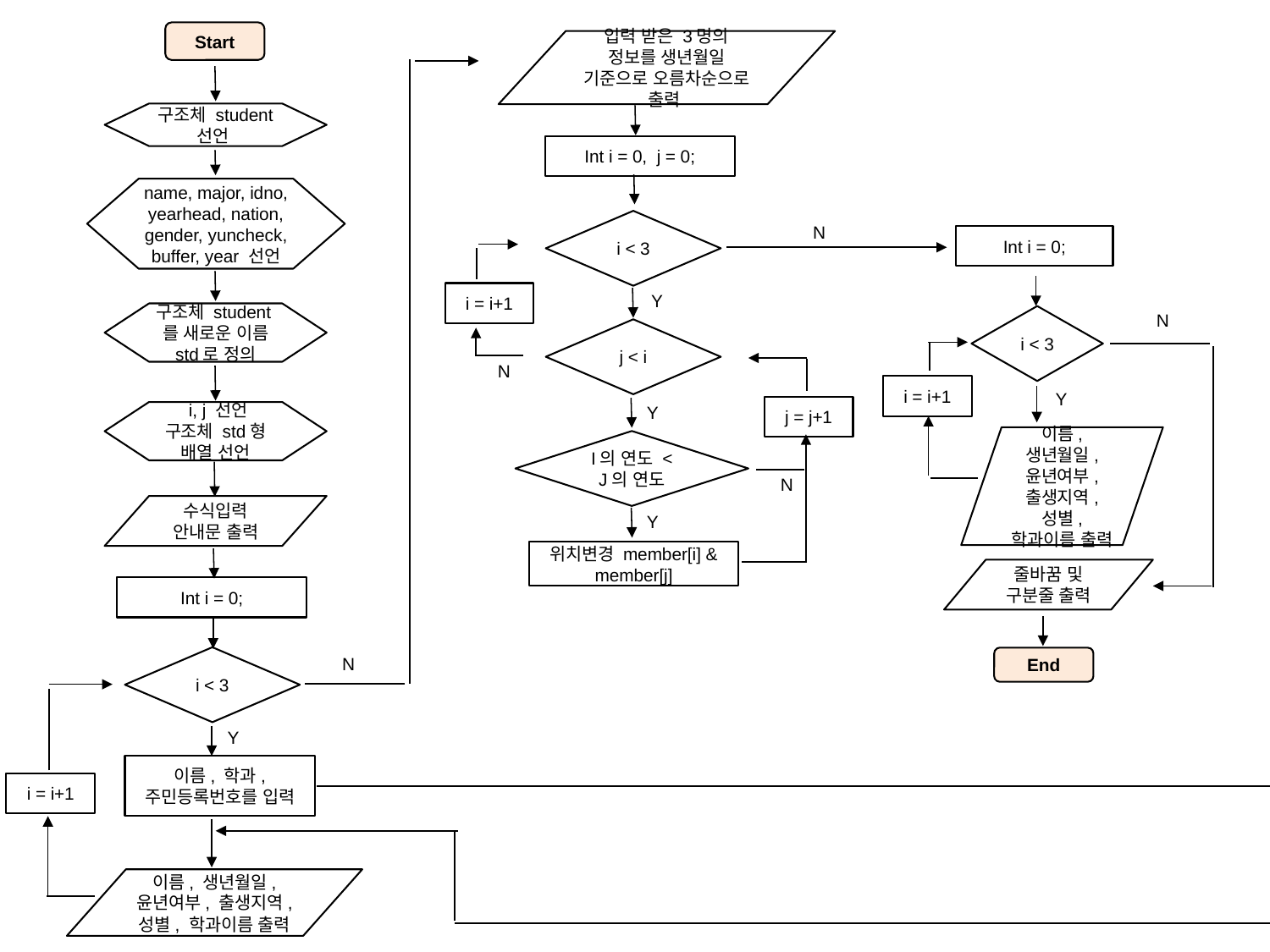

Y
yearhead = 19
nation = 대한민국
gender = 남자
년도 4자리를 조합하여 buffer 문자열로 저장
주민번호 앞 7번째 자리 ==1
Start
입력 받은 3명의 정보를 생년월일 기준으로 오름차순으로 출력
N
Y
yearhead = 19
nation = 대한민국
gender = 여자
주민번호 앞 7번째 자리 ==2
구조체 student 선언
buffer 문자열을 정수형태(year)로 변환
Int i = 0,  j = 0;
N
Y
yearhead = 20
nation = 대한민국
gender = 남자
주민번호 앞 7번째 자리 ==3
name, major, idno, yearhead, nation, gender, yuncheck, buffer, year 선언
(Year/4=0 and Year/100 !=0) or
Year/400 = 0
i < 3
N
N
Int i = 0;
Y
yearhead = 20
nation = 대한민국
gender = 여자
주민번호 앞 7번째 자리 ==4
i = i+1
Y
구조체 student를 새로운 이름 std로 정의
N
N
i < 3
j < i
Y
yearhead = 19
nation = 외국
gender = 남자
주민번호 앞 7번째 자리 ==5
N
i = i+1
Y
N
Y
j = j+1
 i, j 선언
구조체 std형 배열 선언
Y
yuncheck = 윤년
yearhead = 19
nation = 외국
gender = 여자
yuncheck = 윤년아님
주민번호 앞 7번째 자리 ==6
이름, 생년월일, 윤년여부, 출생지역, 성별, 학과이름 출력
I의 연도 < J의 연도
N
N
수식입력 안내문 출력
Y
yearhead = 20
nation = 외국
gender = 남자
주민번호 앞 7번째 자리 ==7
Y
위치변경 member[i] & member[j]
N
줄바꿈 및 구분줄 출력
Y
Int i = 0;
yearhead = 20
nation = 외국
gender = 여자
주민번호 앞 7번째 자리 ==8
N
N
i < 3
End
Y
yearhead = 18
nation = 대한민국
gender = 남자
주민번호 앞 7번째 자리 ==9
N
Y
Y
yearhead = 18
nation = 대한민국
gender = 여자
주민번호 앞 7번째 자리 ==0
이름, 학과, 주민등록번호를 입력
i = i+1
N
존재하지 않는 값입니다
이름, 생년월일, 윤년여부, 출생지역, 성별, 학과이름 출력